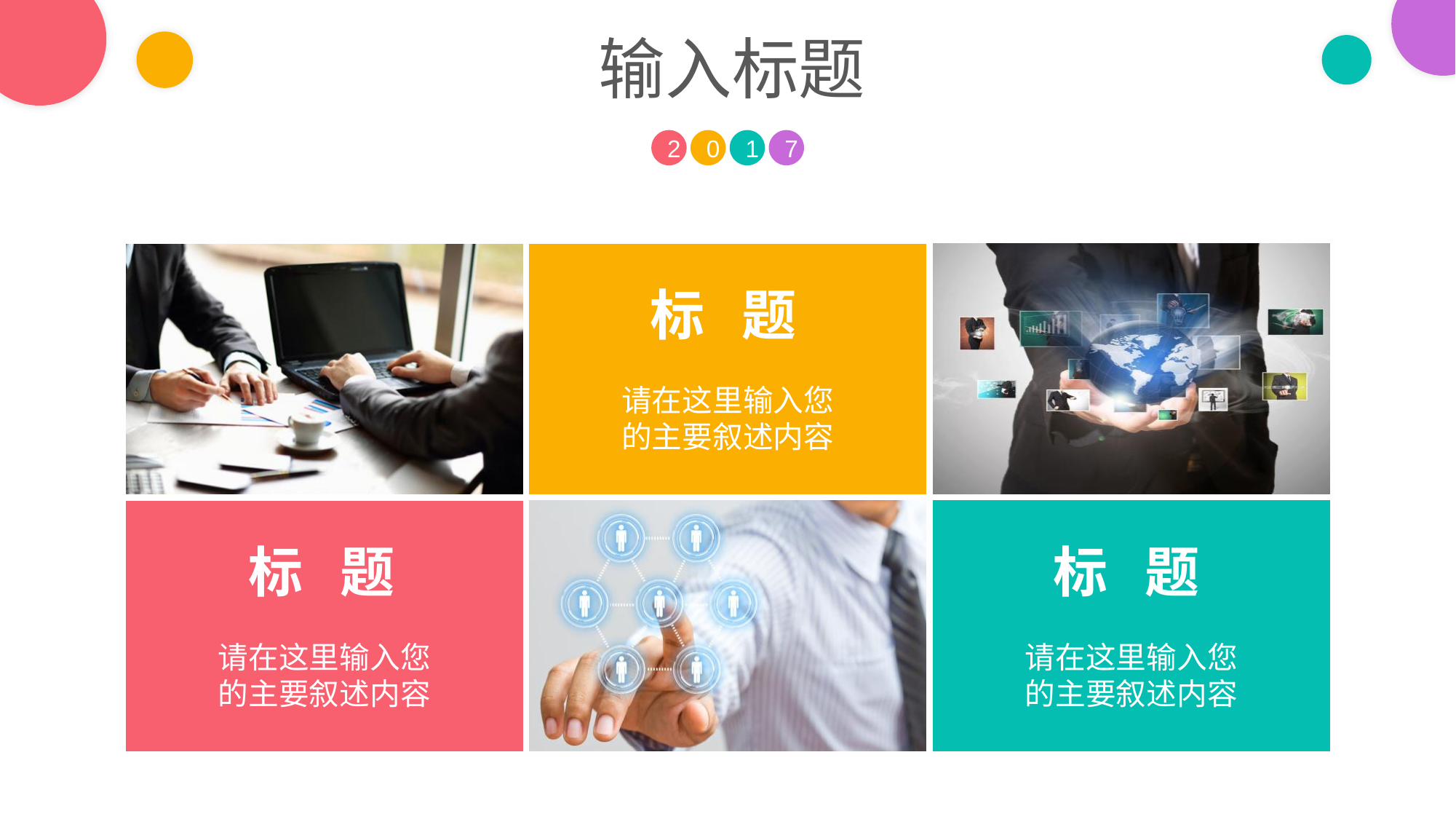

输入标题

2
0
1
7

标   题

请在这里输入您
的主要叙述内容

标   题
标   题

请在这里输入您
的主要叙述内容

请在这里输入您
的主要叙述内容